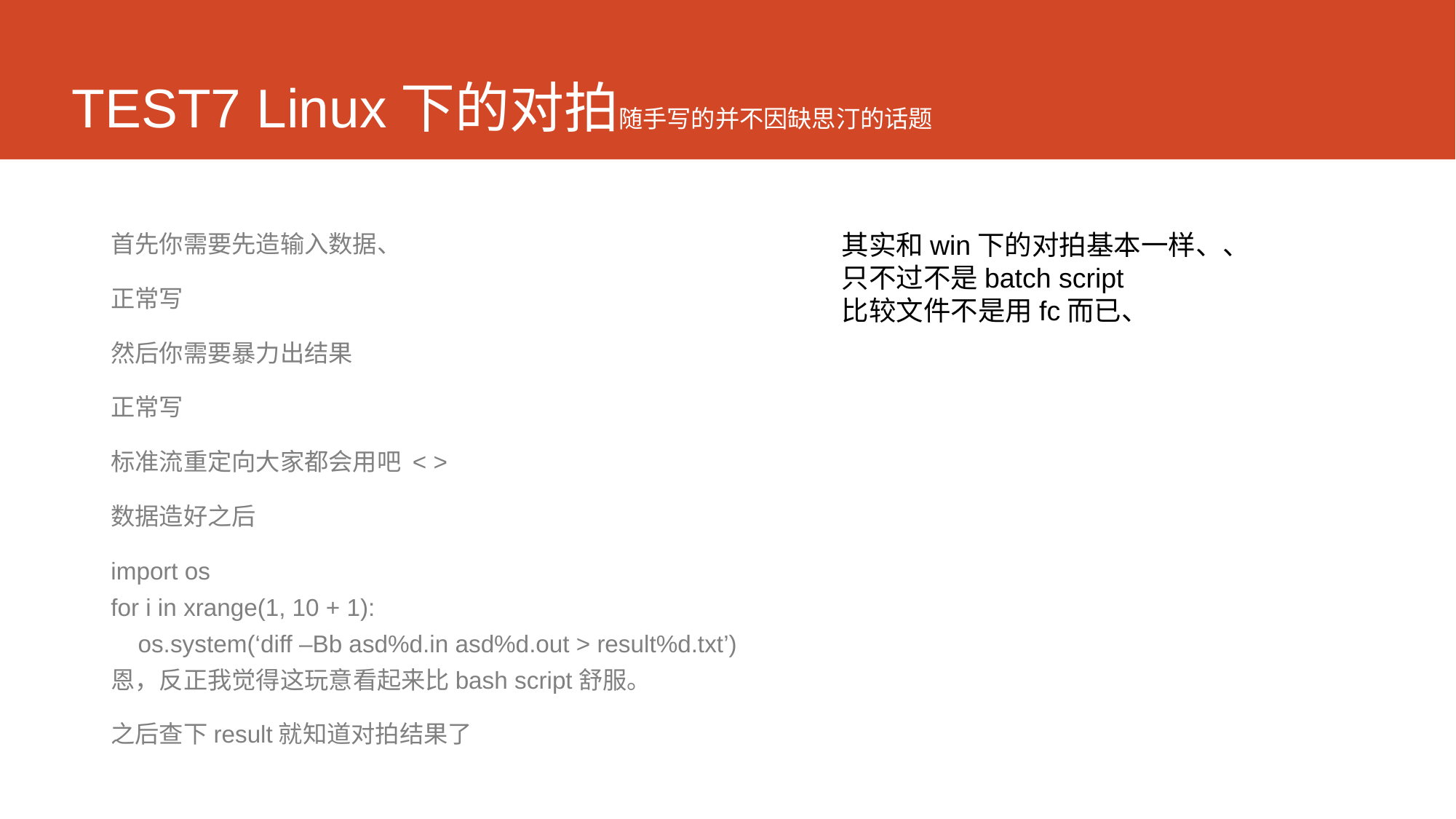

# TEST7 Linux下的对拍随手写的并不因缺思汀的话题
其实和win下的对拍基本一样、、
只不过不是batch script
比较文件不是用fc而已、
首先你需要先造输入数据、
正常写
然后你需要暴力出结果
正常写
标准流重定向大家都会用吧 < >
数据造好之后
import os
for i in xrange(1, 10 + 1):
    os.system(‘diff –Bb asd%d.in asd%d.out > result%d.txt’)
恩，反正我觉得这玩意看起来比bash script舒服。
之后查下result就知道对拍结果了